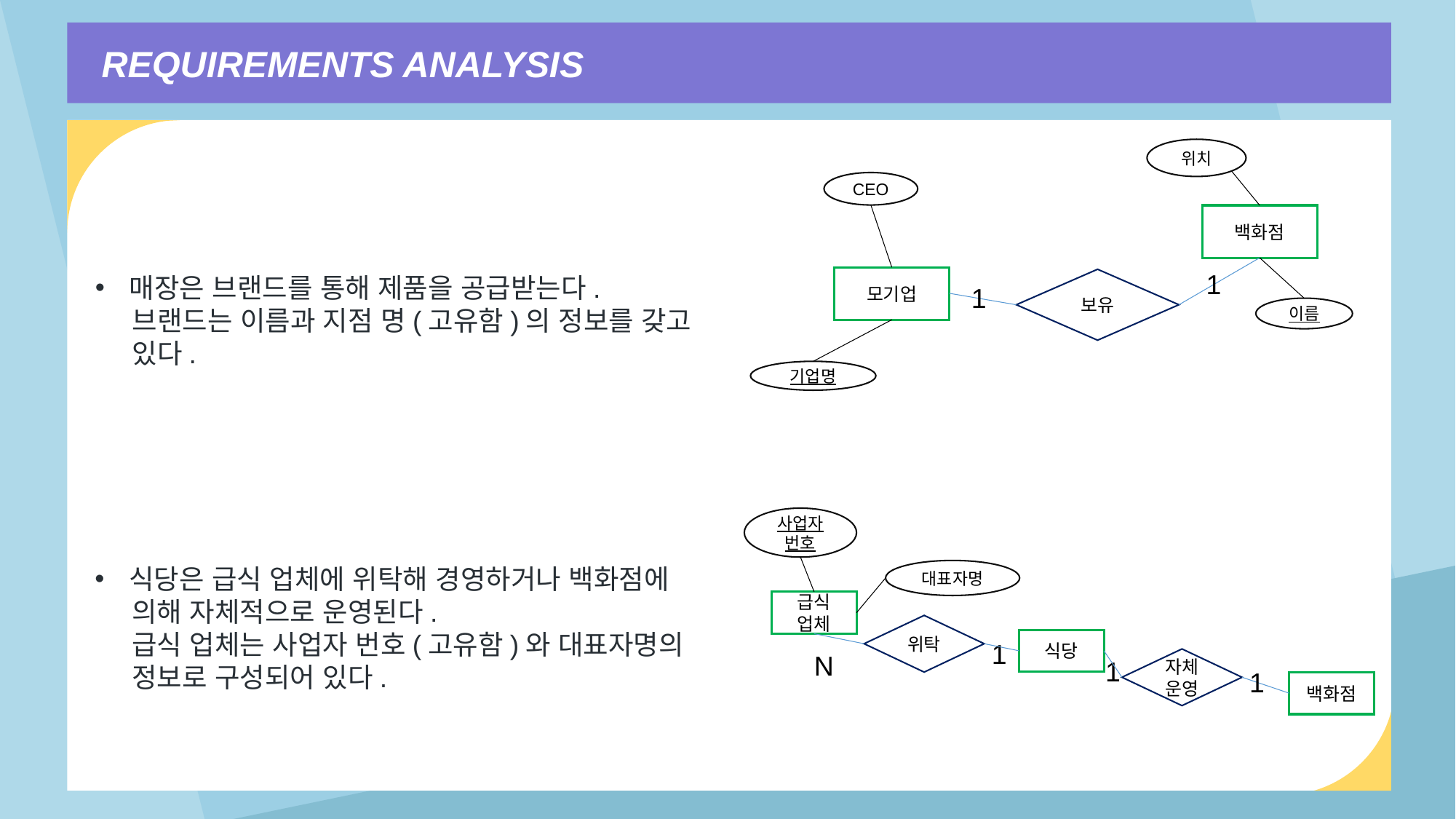

REQUIREMENTS ANALYSIS

위치
CEO
백화점
1
모기업
보유
1
이름
기업명
매장은 브랜드를 통해 제품을 공급받는다.
    브랜드는 이름과 지점 명(고유함)의 정보를 갖고
    있다.
사업자 번호
대표자명
급식
업체
위탁
식당
1
N
자체
운영
1
1
백화점
식당은 급식 업체에 위탁해 경영하거나 백화점에
    의해 자체적으로 운영된다.
    급식 업체는 사업자 번호(고유함)와 대표자명의
    정보로 구성되어 있다.